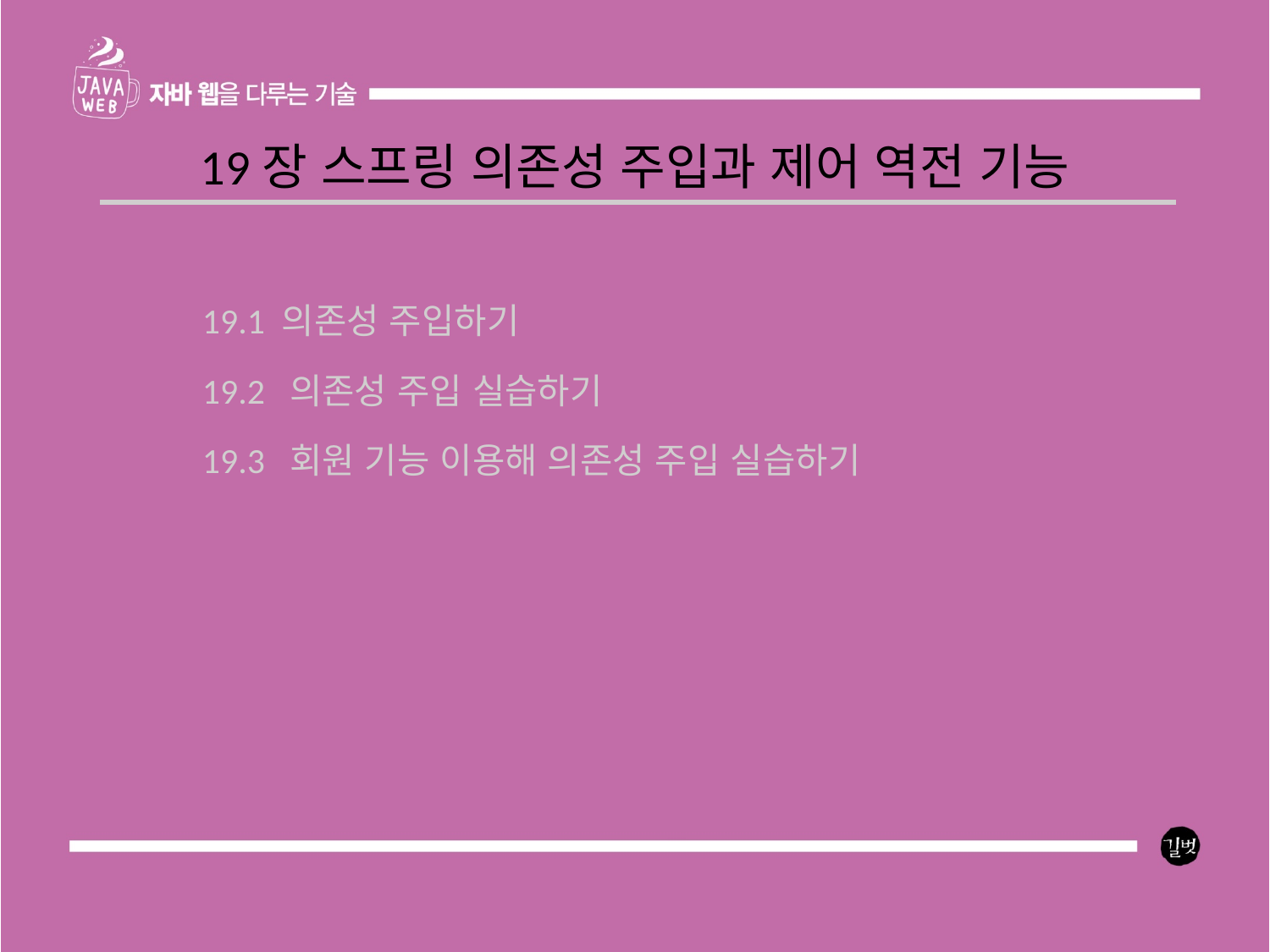

19장 스프링 의존성 주입과 제어 역전 기능
19.1 의존성 주입하기
19.2  의존성 주입 실습하기
19.3  회원 기능 이용해 의존성 주입 실습하기